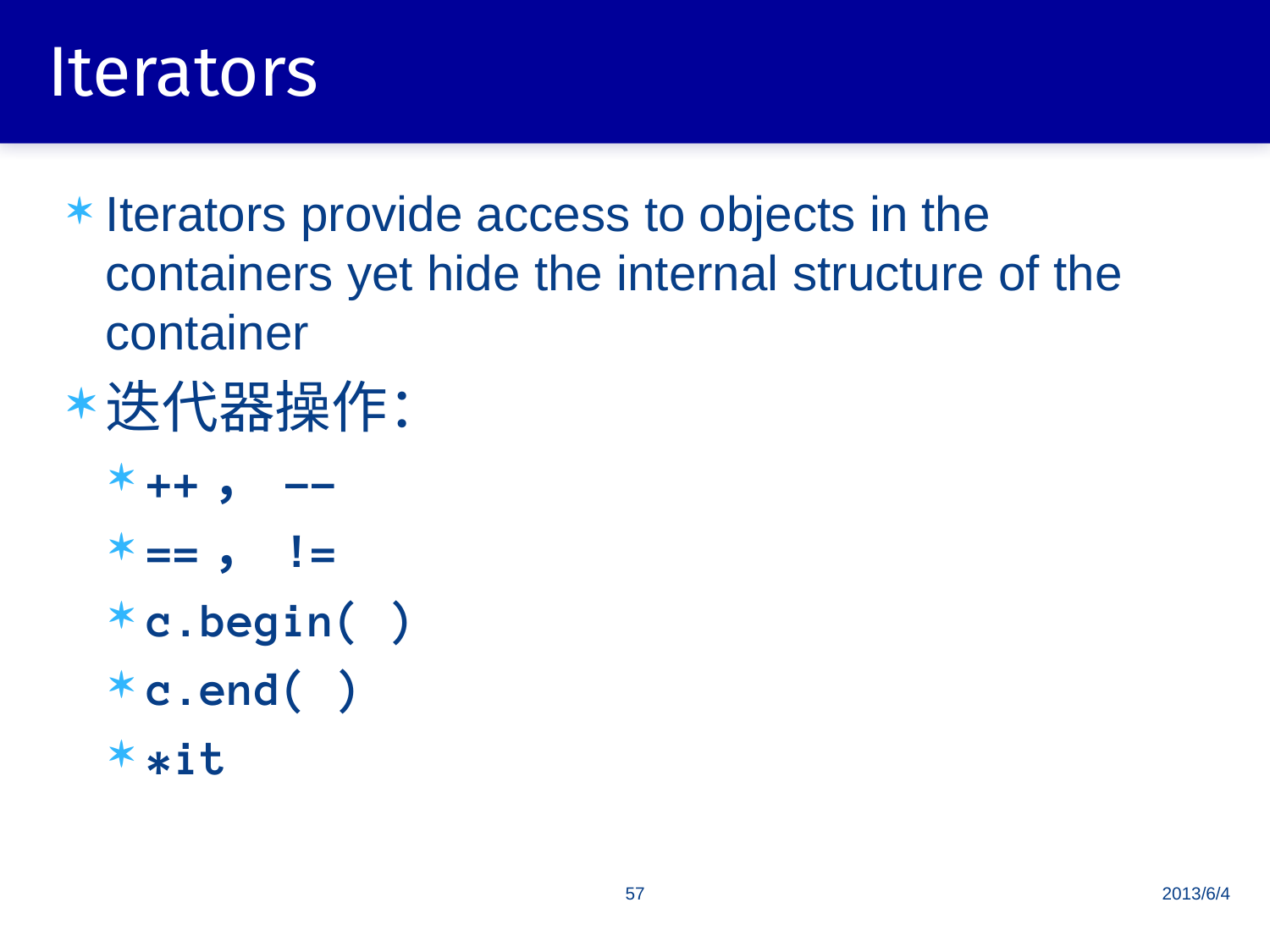

# Iterators
Iterators provide access to objects in the containers yet hide the internal structure of the container
迭代器操作：
++， --
==， !=
c.begin( )
c.end( )
*it
57
2013/6/4